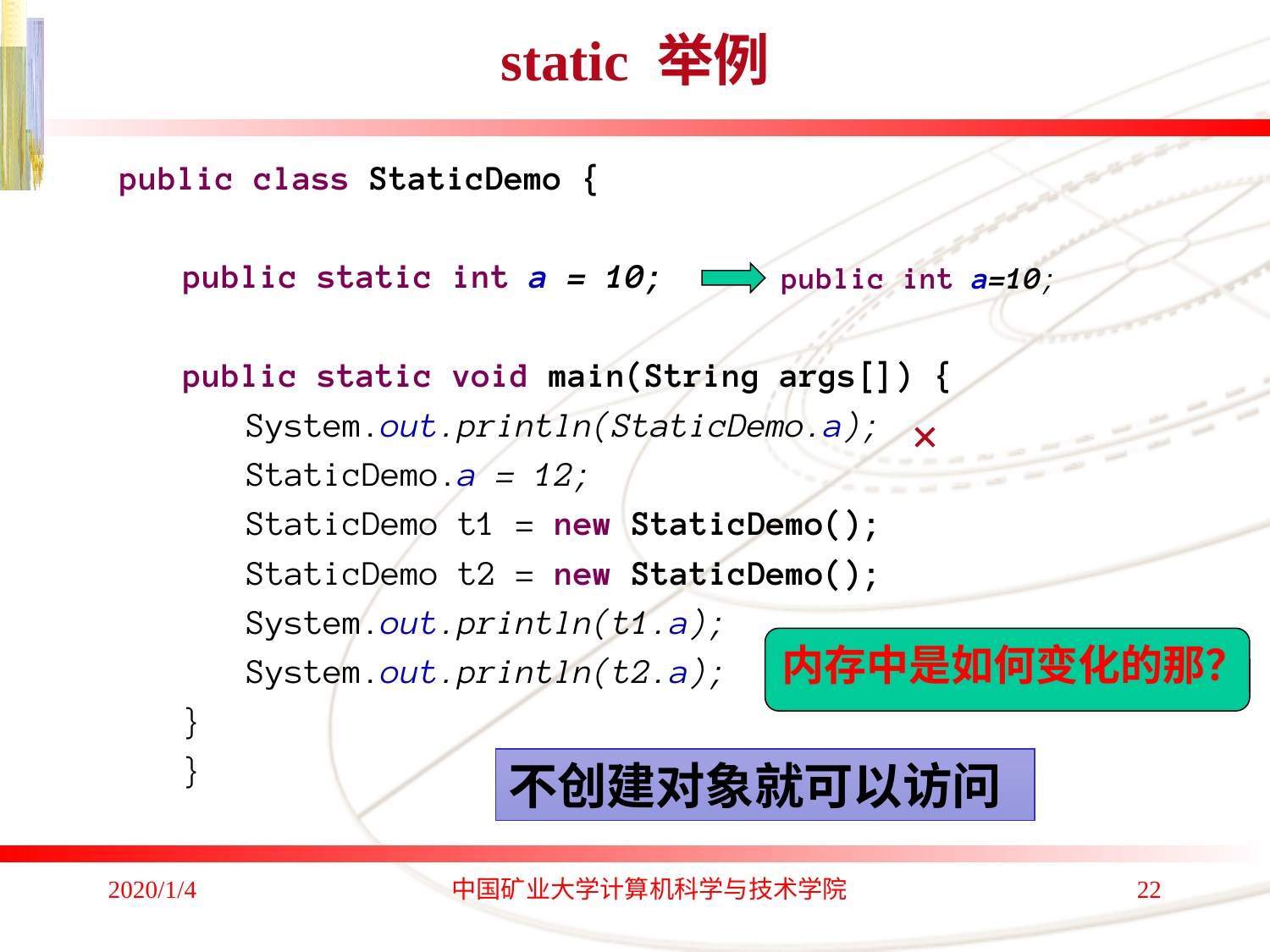

# static 举例
public class StaticDemo {

public static int a = 10;

public static void main(String args[]) {
System.out.println(StaticDemo.a);
StaticDemo.a = 12;
StaticDemo t1 = new StaticDemo();
StaticDemo t2 = new StaticDemo();
System.out.println(t1.a);
System.out.println(t2.a);
}
}
public int a=10;

×
内存中是如何变化的那？
不创建对象就可以访问
2020/1/4
中国矿业大学计算机科学与技术学院
22